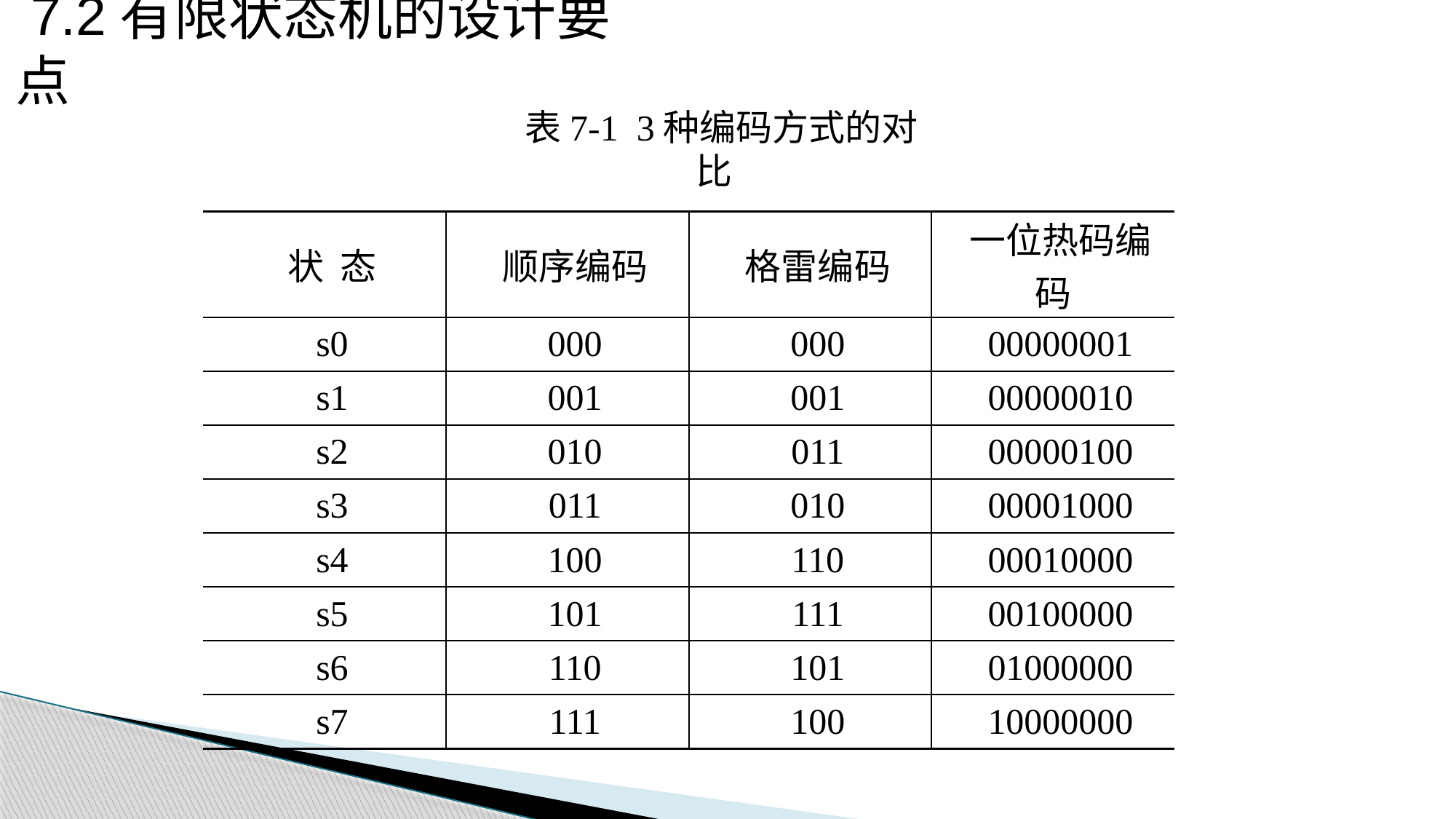

7.2有限状态机的设计要点

表7-1  3种编码方式的对比
| 状 态 | 顺序编码 | 格雷编码 | 一位热码编码 |
| --- | --- | --- | --- |
| s0 | 000 | 000 | 00000001 |
| s1 | 001 | 001 | 00000010 |
| s2 | 010 | 011 | 00000100 |
| s3 | 011 | 010 | 00001000 |
| s4 | 100 | 110 | 00010000 |
| s5 | 101 | 111 | 00100000 |
| s6 | 110 | 101 | 01000000 |
| s7 | 111 | 100 | 10000000 |